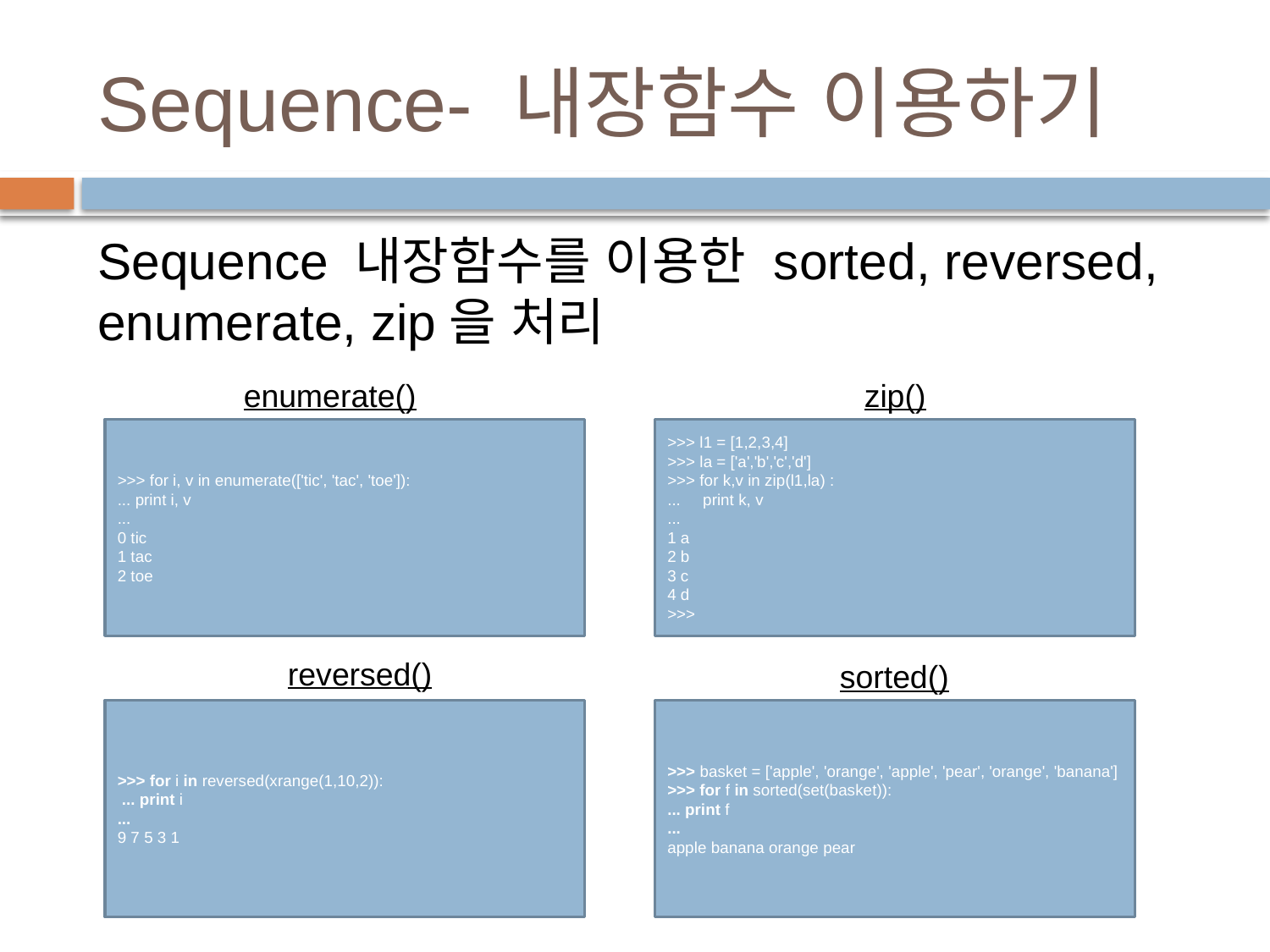

# Sequence- 내장함수 이용하기
Sequence 내장함수를 이용한 sorted, reversed, enumerate, zip을 처리
enumerate()
zip()
>>> for i, v in enumerate(['tic', 'tac', 'toe']):
... print i, v
...
0 tic
1 tac
2 toe
>>> l1 = [1,2,3,4]
>>> la = ['a','b','c','d']
>>> for k,v in zip(l1,la) :
...     print k, v
...
1 a
2 b
3 c
4 d
>>>
reversed()
sorted()
>>> for i in reversed(xrange(1,10,2)):
 ... print i
...
9 7 5 3 1
>>> basket = ['apple', 'orange', 'apple', 'pear', 'orange', 'banana']
>>> for f in sorted(set(basket)):
... print f
...
apple banana orange pear